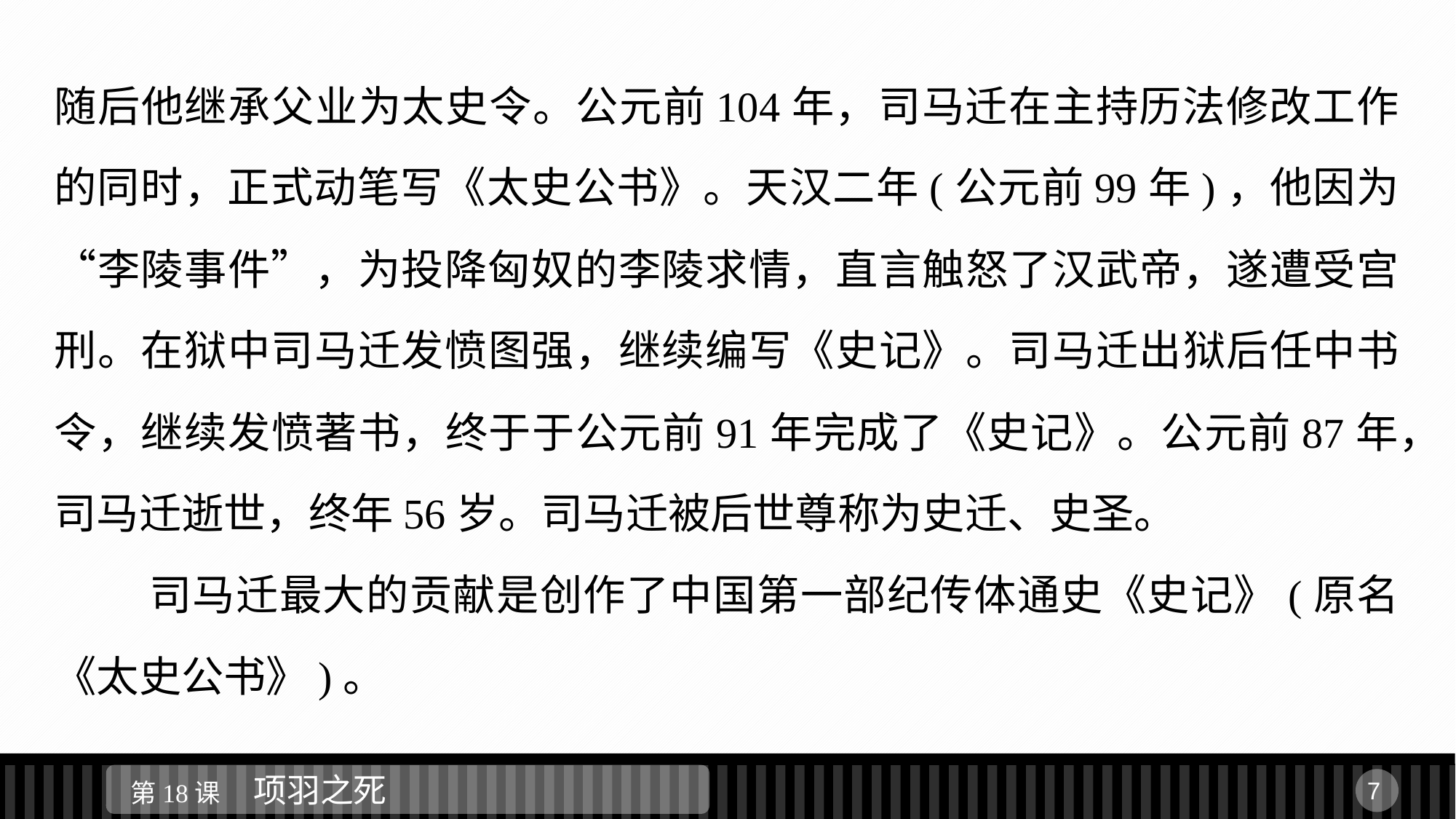

随后他继承父业为太史令。公元前104年，司马迁在主持历法修改工作的同时，正式动笔写《太史公书》。天汉二年(公元前99年)，他因为“李陵事件”，为投降匈奴的李陵求情，直言触怒了汉武帝，遂遭受宫刑。在狱中司马迁发愤图强，继续编写《史记》。司马迁出狱后任中书令，继续发愤著书，终于于公元前91年完成了《史记》。公元前87年，司马迁逝世，终年56岁。司马迁被后世尊称为史迁、史圣。
        司马迁最大的贡献是创作了中国第一部纪传体通史《史记》(原名《太史公书》)。